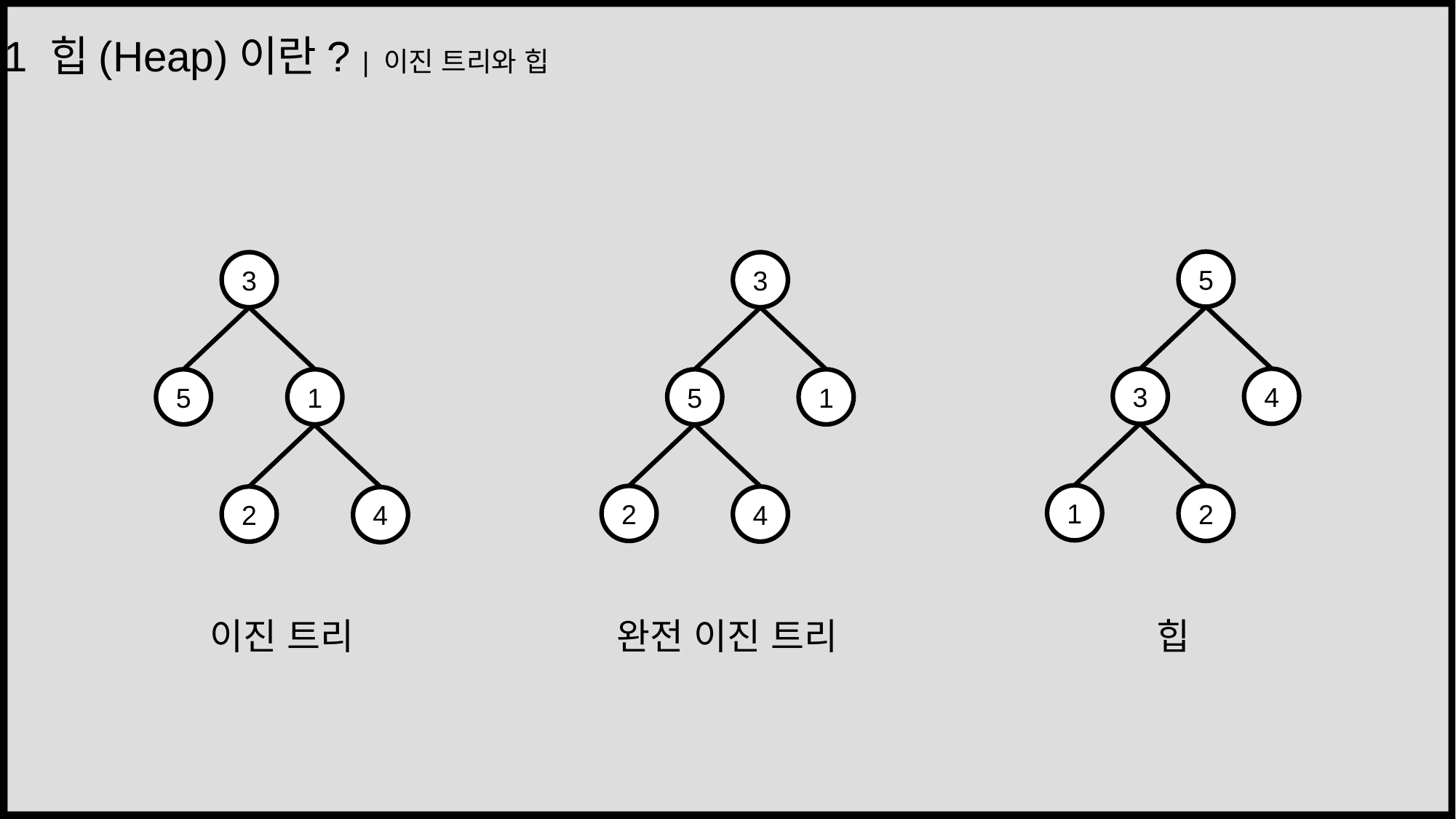

1 힙(Heap)이란? | 이진 트리와 힙
5
3
4
1
2
힙
3
5
1
2
4
완전 이진 트리
3
5
1
2
4
이진 트리